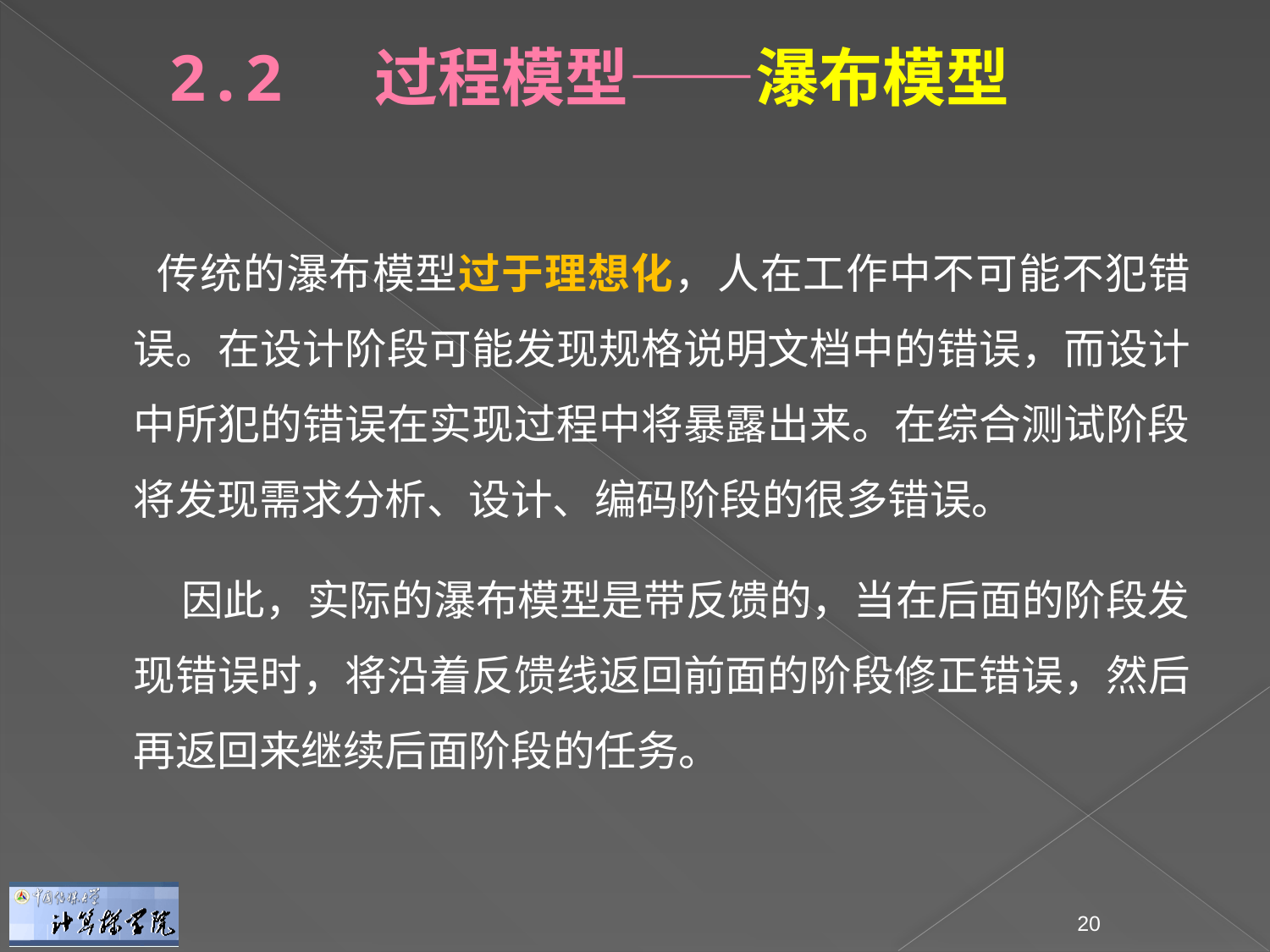

2.2  过程模型——瀑布模型

       传统的瀑布模型过于理想化，人在工作中不可能不犯错误。在设计阶段可能发现规格说明文档中的错误，而设计中所犯的错误在实现过程中将暴露出来。在综合测试阶段将发现需求分析、设计、编码阶段的很多错误。
	    因此，实际的瀑布模型是带反馈的，当在后面的阶段发现错误时，将沿着反馈线返回前面的阶段修正错误，然后再返回来继续后面阶段的任务。
20